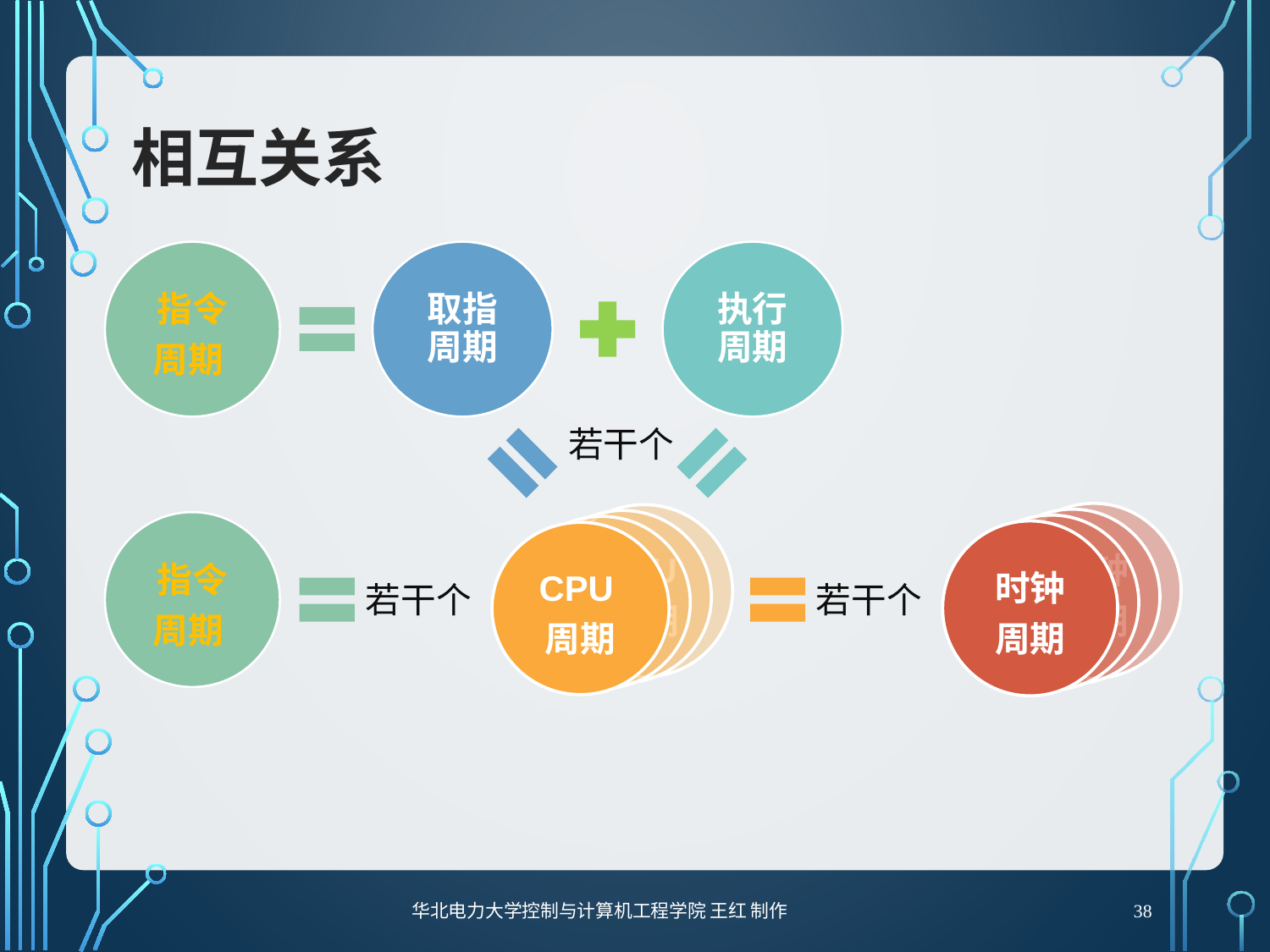

# 相互关系
指令
周期

取指
周期

执行
周期

若干个

时钟周期
时钟周期

时钟周期
CPU周期
CPU周期
CPU周期
CPU周期
指令
周期

若干个
若干个
38
华北电力大学控制与计算机工程学院 王红 制作